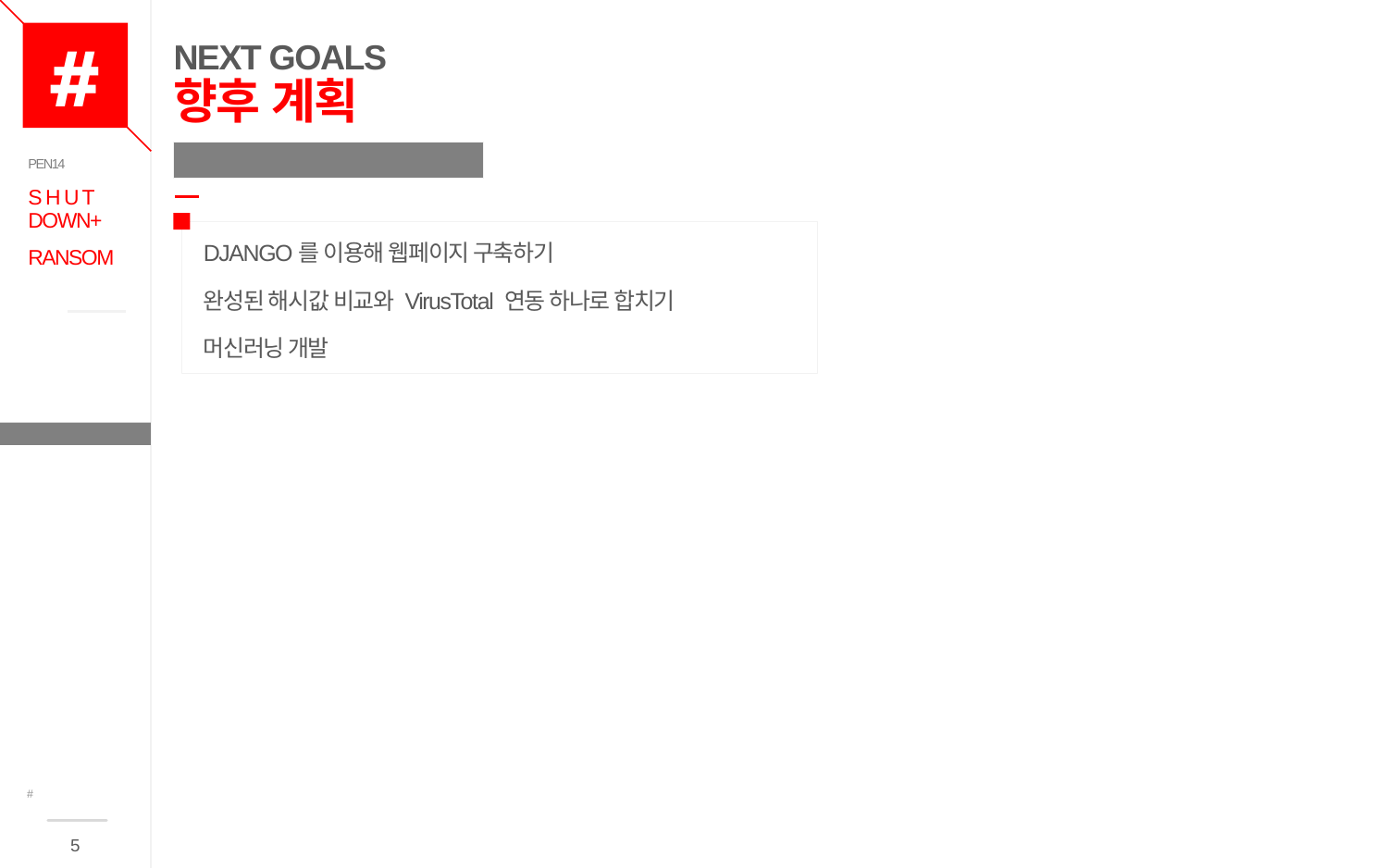

# NEXT GOALS 향후 계획
목표
PEN14
S H U T   DOWN+
RANSOM

DJANGO를 이용해 웹페이지 구축하기
완성된 해시값 비교와 VirusTotal 연동 하나로 합치기
머신러닝 개발
CONTENTS
#
5